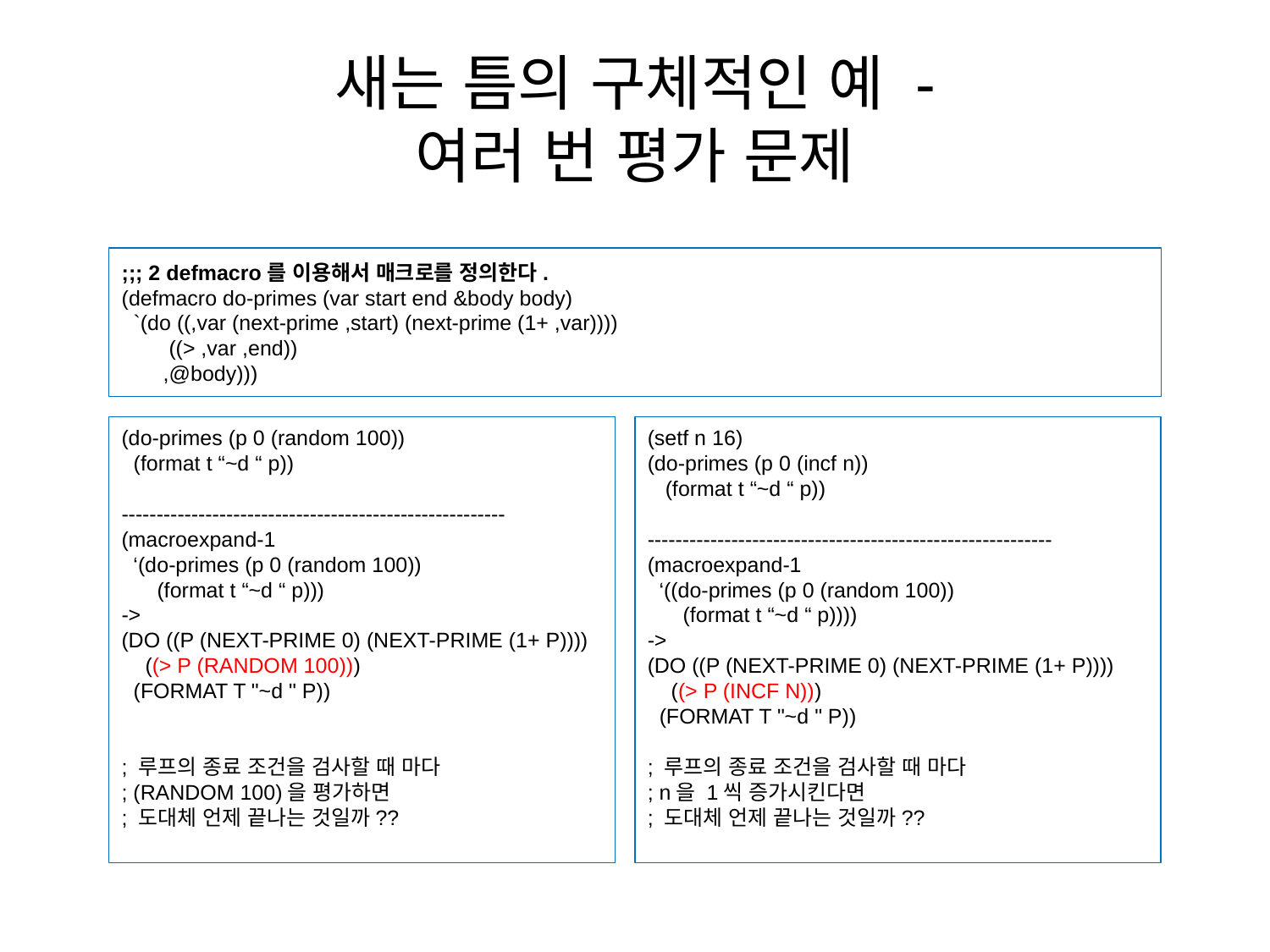

# 새는 틈의 구체적인 예 - 여러 번 평가 문제
;;; 2 defmacro를 이용해서 매크로를 정의한다.
(defmacro do-primes (var start end &body body)
  `(do ((,var (next-prime ,start) (next-prime (1+ ,var))))
        ((> ,var ,end))
       ,@body)))
(do-primes (p 0 (random 100))
  (format t “~d “ p))

-------------------------------------------------------
(macroexpand-1
  ‘(do-primes (p 0 (random 100))
      (format t “~d “ p)))
->
(DO ((P (NEXT-PRIME 0) (NEXT-PRIME (1+ P))))
    ((> P (RANDOM 100)))
  (FORMAT T "~d " P))

; 루프의 종료 조건을 검사할 때 마다
; (RANDOM 100)을 평가하면
; 도대체 언제 끝나는 것일까??

(setf n 16)
(do-primes (p 0 (incf n))
   (format t “~d “ p))

----------------------------------------------------------
(macroexpand-1
  ‘((do-primes (p 0 (random 100))
      (format t “~d “ p))))
->
(DO ((P (NEXT-PRIME 0) (NEXT-PRIME (1+ P))))
    ((> P (INCF N)))
  (FORMAT T "~d " P))

; 루프의 종료 조건을 검사할 때 마다
; n을 1씩 증가시킨다면
; 도대체 언제 끝나는 것일까??